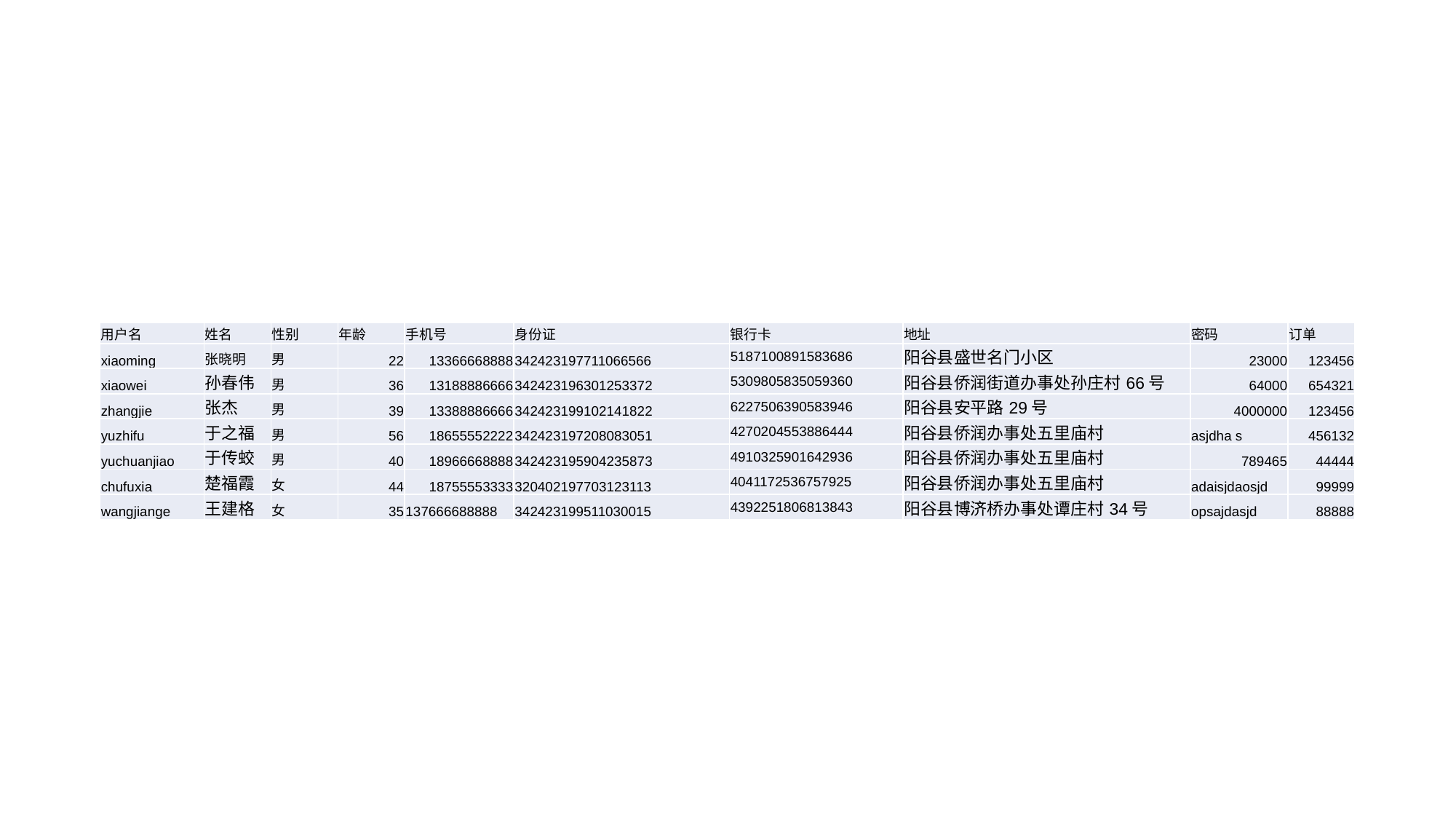

| 用户名 | 姓名 | 性别 | 年龄 | 手机号 | 身份证 | 银行卡 | 地址 | 密码 | 订单 |
| --- | --- | --- | --- | --- | --- | --- | --- | --- | --- |
| xiaoming | 张晓明 | 男 | 22 | 13366668888 | 342423197711066566 | 5187100891583686 | 阳谷县盛世名门小区 | 23000 | 123456 |
| xiaowei | 孙春伟 | 男 | 36 | 13188886666 | 342423196301253372 | 5309805835059360 | 阳谷县侨润街道办事处孙庄村66号 | 64000 | 654321 |
| zhangjie | 张杰 | 男 | 39 | 13388886666 | 342423199102141822 | 6227506390583946 | 阳谷县安平路29号 | 4000000 | 123456 |
| yuzhifu | 于之福 | 男 | 56 | 18655552222 | 342423197208083051 | 4270204553886444 | 阳谷县侨润办事处五里庙村 | asjdha s | 456132 |
| yuchuanjiao | 于传蛟 | 男 | 40 | 18966668888 | 342423195904235873 | 4910325901642936 | 阳谷县侨润办事处五里庙村 | 789465 | 44444 |
| chufuxia | 楚福霞 | 女 | 44 | 18755553333 | 320402197703123113 | 4041172536757925 | 阳谷县侨润办事处五里庙村 | adaisjdaosjd | 99999 |
| wangjiange | 王建格 | 女 | 35 | 137666688888 | 342423199511030015 | 4392251806813843 | 阳谷县博济桥办事处谭庄村34号 | opsajdasjd | 88888 |